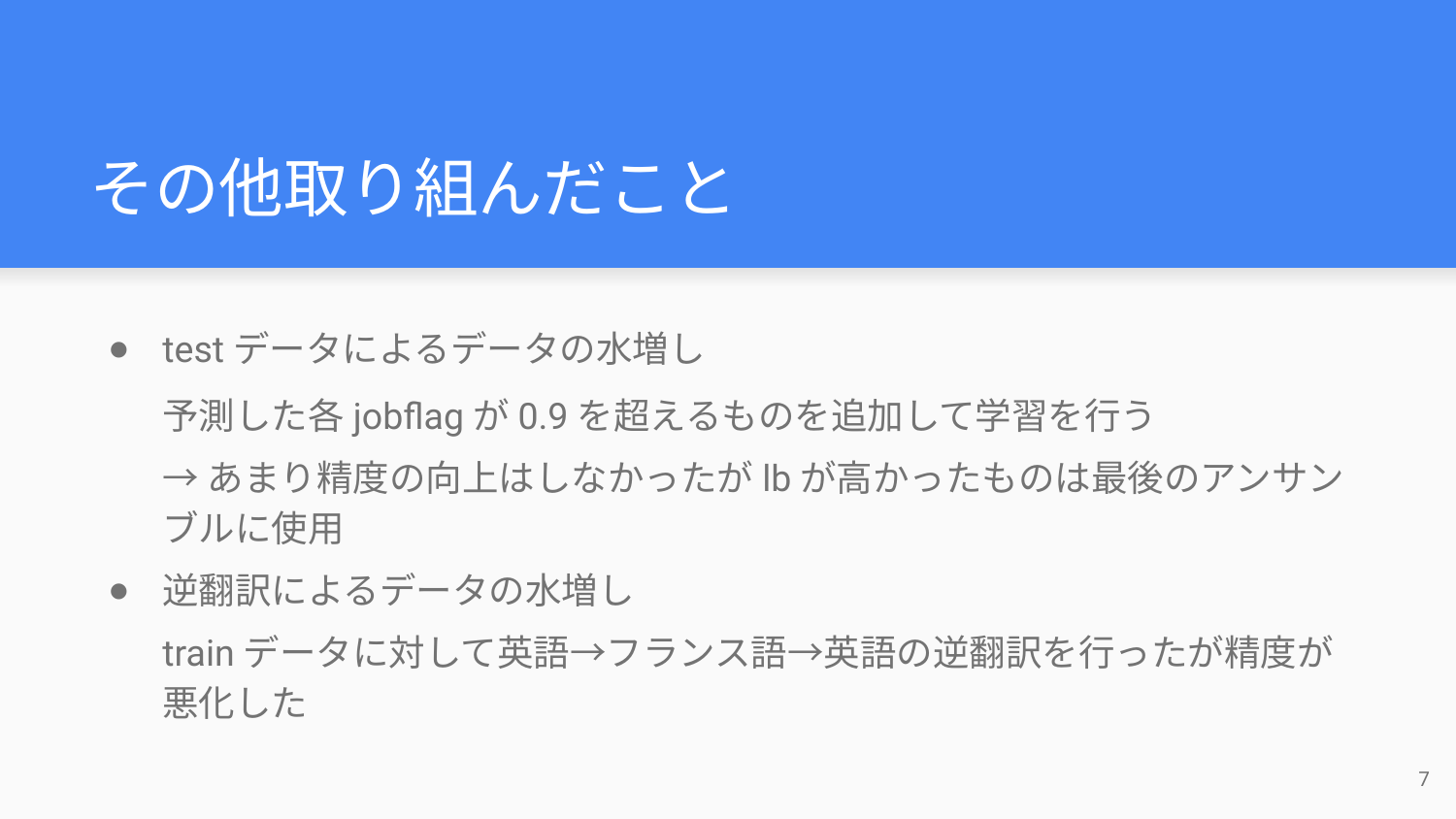

# その他取り組んだこと
testデータによるデータの水増し
予測した各jobflagが0.9を超えるものを追加して学習を行う
→あまり精度の向上はしなかったがlbが高かったものは最後のアンサンブルに使用
逆翻訳によるデータの水増し
trainデータに対して英語→フランス語→英語の逆翻訳を行ったが精度が悪化した

7